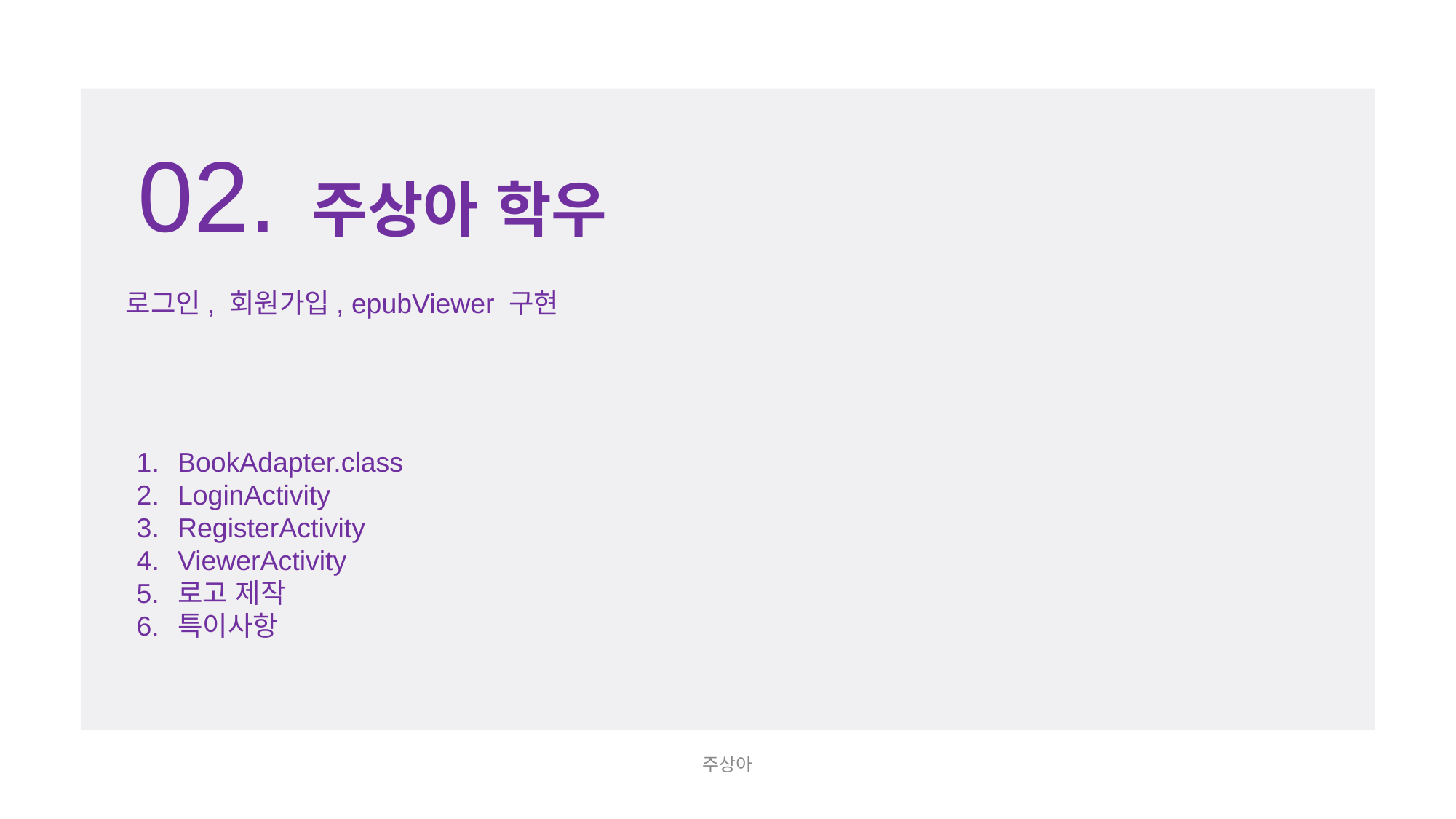

02. 주상아 학우
로그인, 회원가입, epubViewer 구현

BookAdapter.class
LoginActivity
RegisterActivity
ViewerActivity
로고 제작
특이사항
주상아